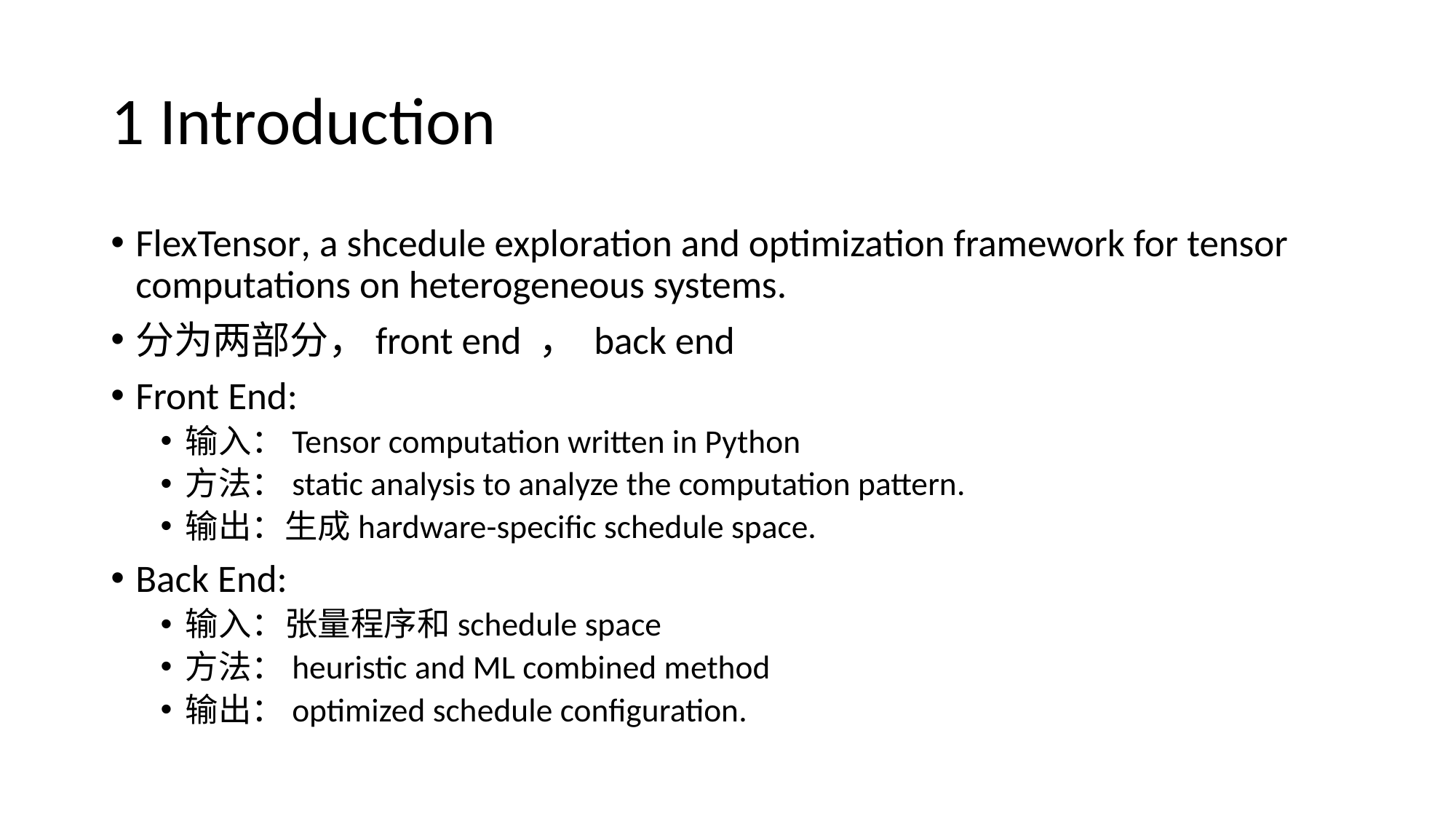

# 1 Introduction
FlexTensor, a shcedule exploration and optimization framework for tensor computations on heterogeneous systems.
分为两部分，front end ， back end
Front End:
输入：Tensor computation written in Python
方法：static analysis to analyze the computation pattern.
输出：生成hardware-specific schedule space.
Back End:
输入：张量程序和schedule space
方法：heuristic and ML combined method
输出：optimized schedule configuration.